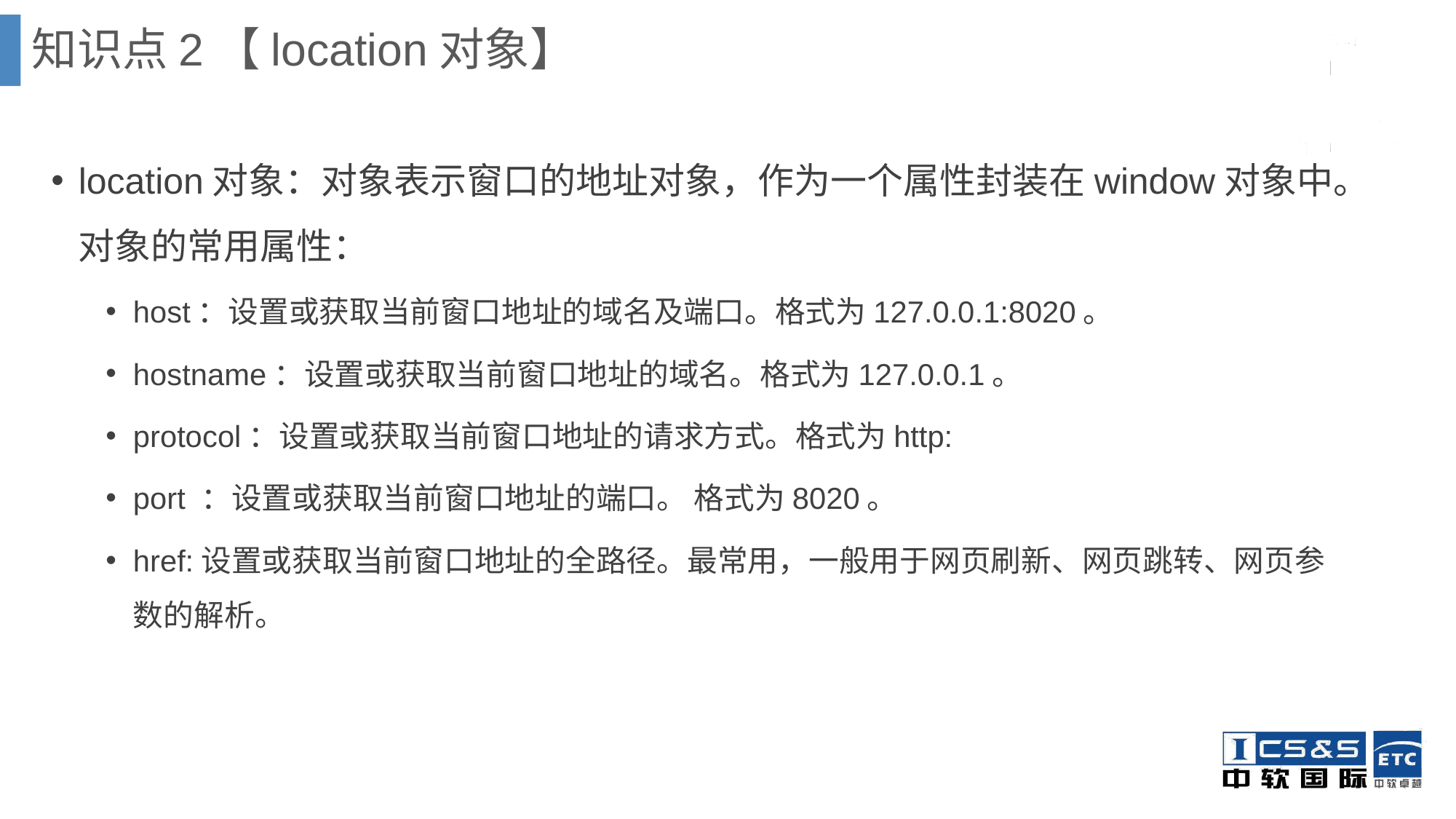

知识点2【location对象】
location对象：对象表示窗口的地址对象，作为一个属性封装在window对象中。对象的常用属性：
host：设置或获取当前窗口地址的域名及端口。格式为127.0.0.1:8020。
hostname：设置或获取当前窗口地址的域名。格式为127.0.0.1。
protocol：设置或获取当前窗口地址的请求方式。格式为http:
port ：设置或获取当前窗口地址的端口。 格式为8020。
href:设置或获取当前窗口地址的全路径。最常用，一般用于网页刷新、网页跳转、网页参数的解析。